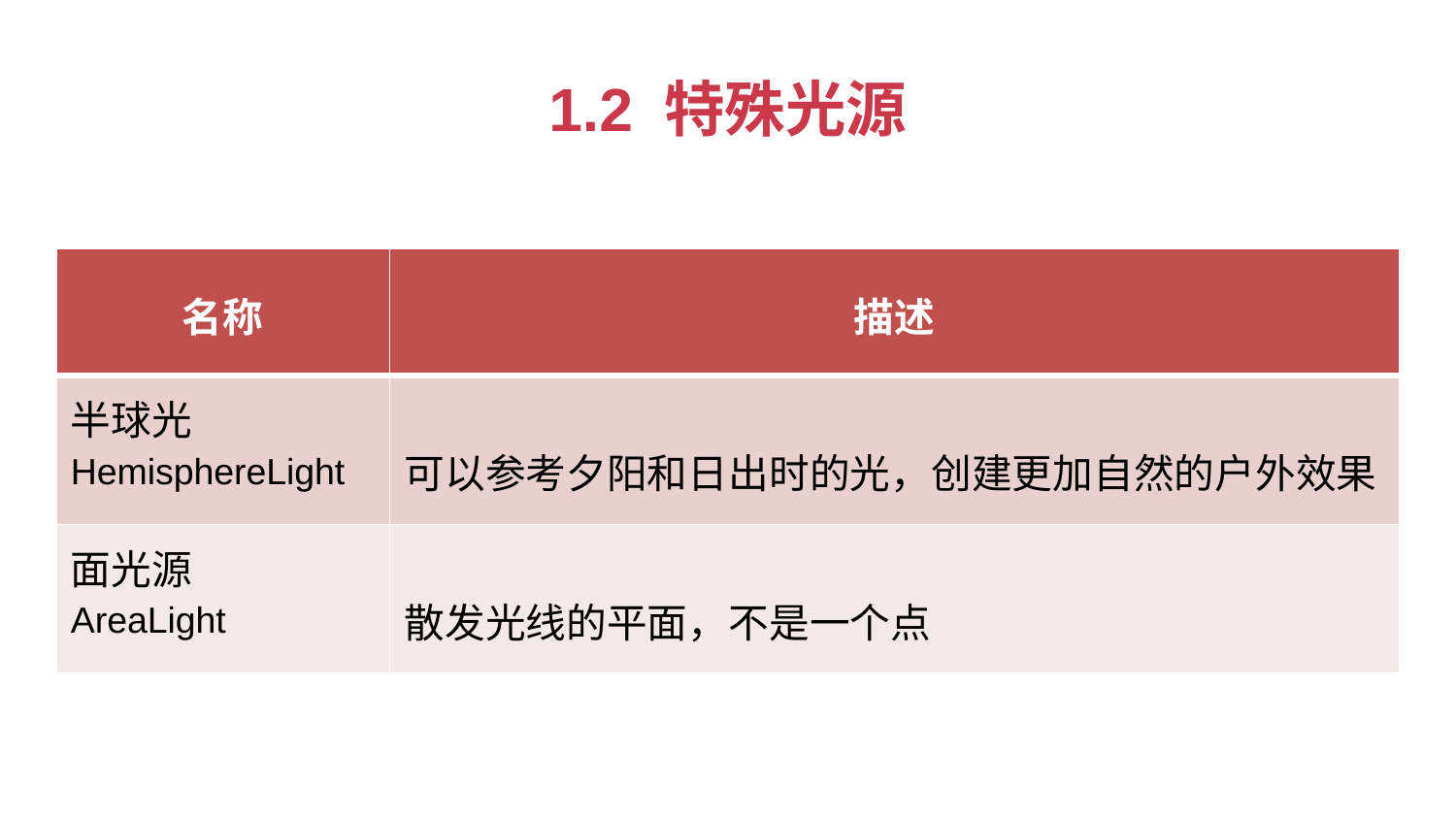

1.2 特殊光源
| 名称 | 描述 |
| --- | --- |
| 半球光 HemisphereLight | 可以参考夕阳和日出时的光，创建更加自然的户外效果 |
| 面光源 AreaLight | 散发光线的平面，不是一个点 |